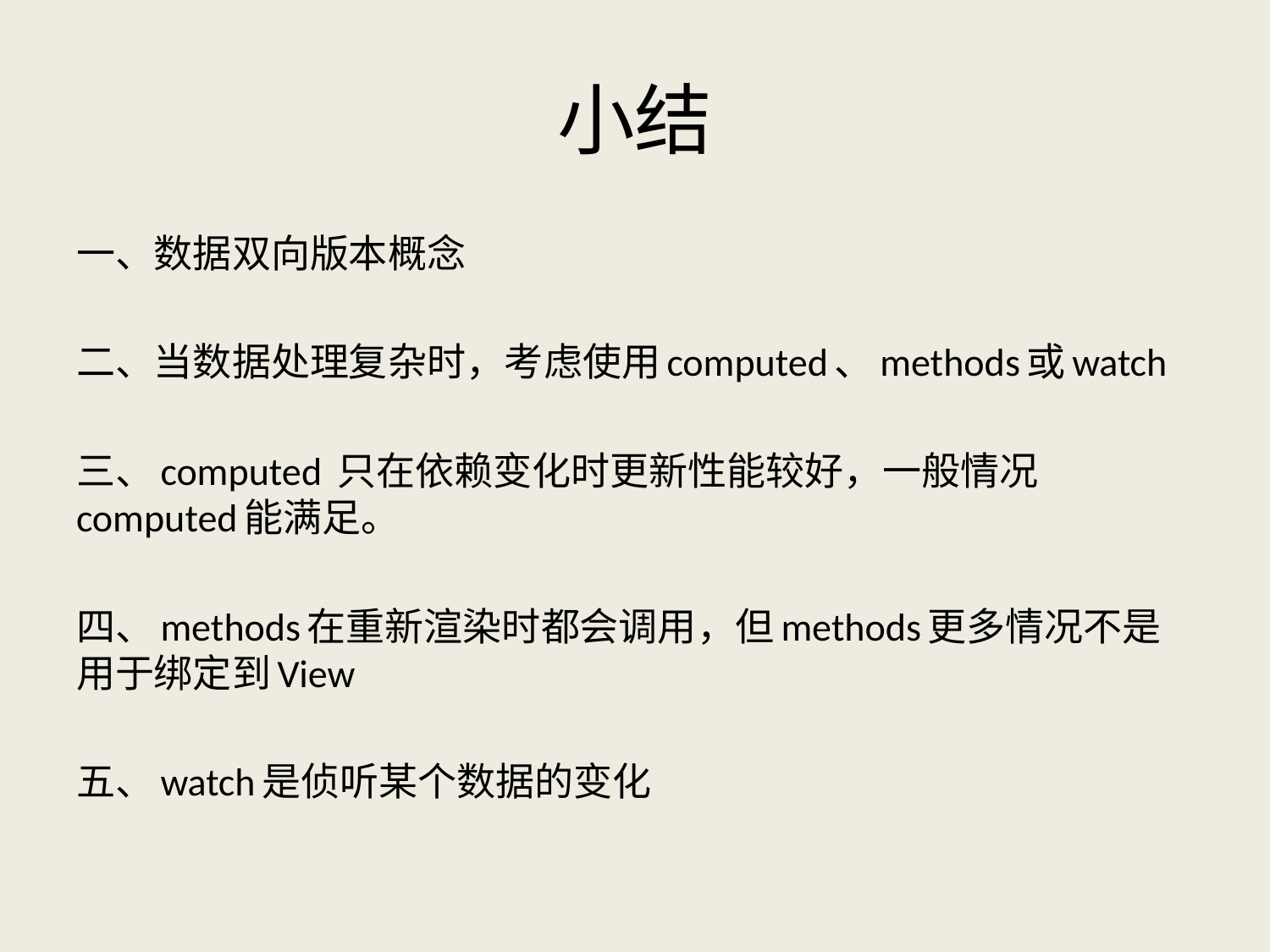

# 小结
一、数据双向版本概念

二、当数据处理复杂时，考虑使用computed、methods或watch

三、computed 只在依赖变化时更新性能较好，一般情况computed能满足。

四、methods在重新渲染时都会调用，但methods更多情况不是用于绑定到View

五、watch是侦听某个数据的变化